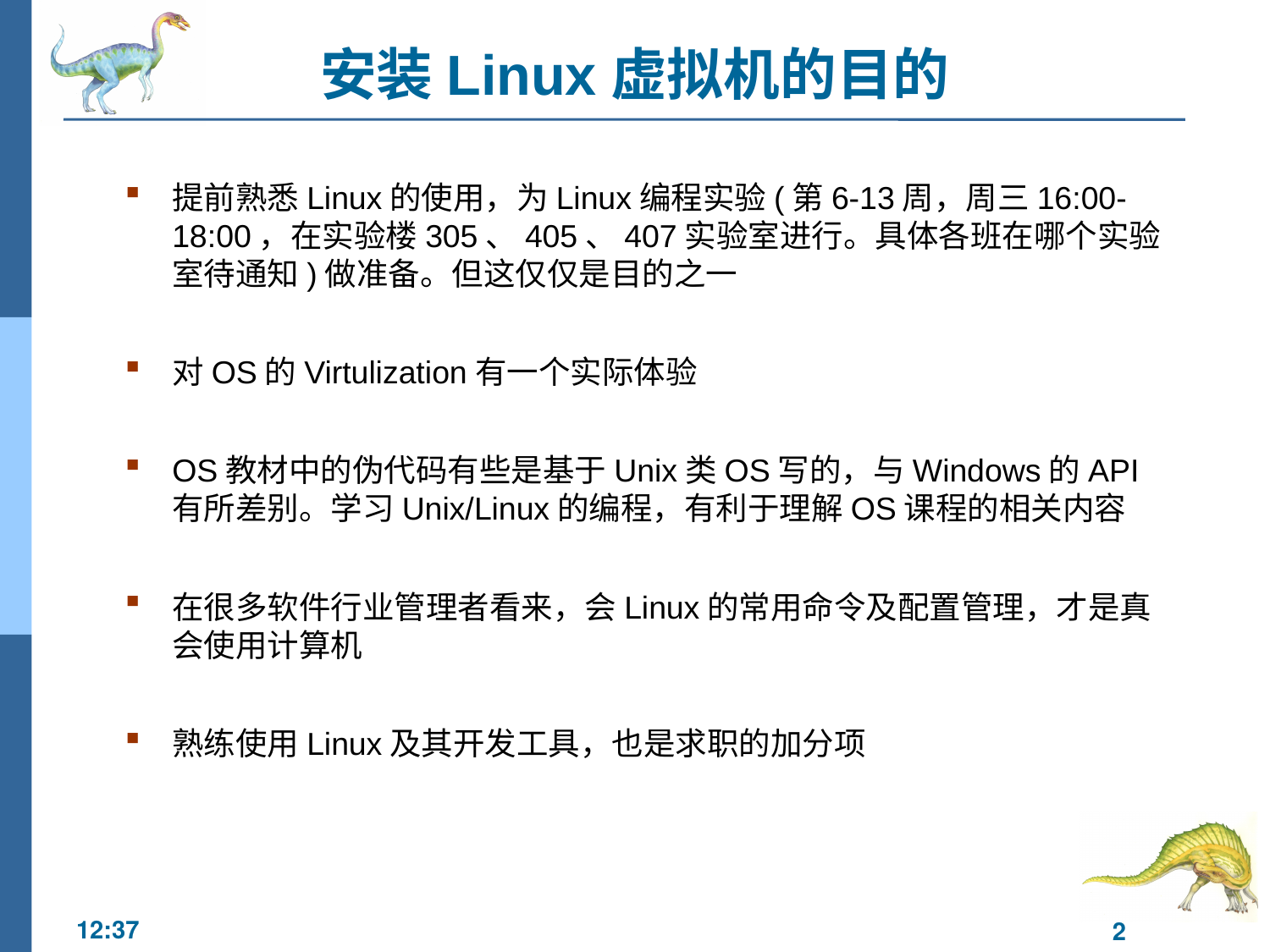

# 安装Linux虚拟机的目的
提前熟悉Linux的使用，为Linux编程实验(第6-13周，周三16:00-18:00，在实验楼305、405、407实验室进行。具体各班在哪个实验室待通知)做准备。但这仅仅是目的之一

对OS的Virtulization有一个实际体验

OS教材中的伪代码有些是基于Unix类OS写的，与Windows的API有所差别。学习Unix/Linux的编程，有利于理解OS课程的相关内容

在很多软件行业管理者看来，会Linux的常用命令及配置管理，才是真会使用计算机

熟练使用Linux及其开发工具，也是求职的加分项